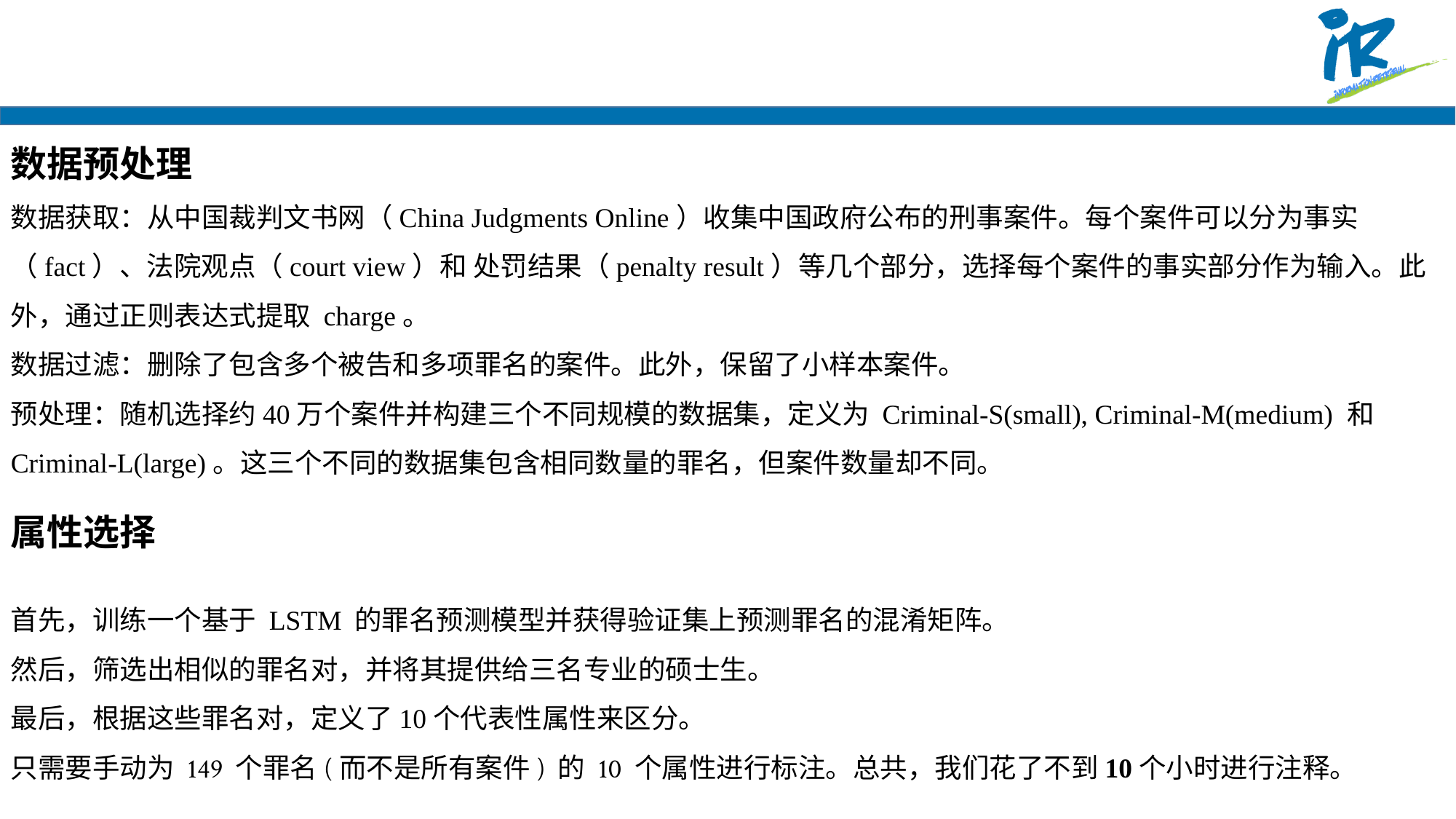

数据预处理
数据获取：从中国裁判文书网（China Judgments Online）收集中国政府公布的刑事案件。每个案件可以分为事实（fact）、法院观点（court view）和 处罚结果（penalty result）等几个部分，选择每个案件的事实部分作为输入。此外，通过正则表达式提取 charge。
数据过滤：删除了包含多个被告和多项罪名的案件。此外，保留了小样本案件。
预处理：随机选择约40万个案件并构建三个不同规模的数据集，定义为 Criminal-S(small), Criminal-M(medium) 和 Criminal-L(large)。这三个不同的数据集包含相同数量的罪名，但案件数量却不同。
属性选择
首先，训练一个基于 LSTM 的罪名预测模型并获得验证集上预测罪名的混淆矩阵。
然后，筛选出相似的罪名对，并将其提供给三名专业的硕士生。
最后，根据这些罪名对，定义了10个代表性属性来区分。
只需要手动为 149 个罪名(而不是所有案件) 的 10 个属性进行标注。总共，我们花了不到10个小时进行注释。